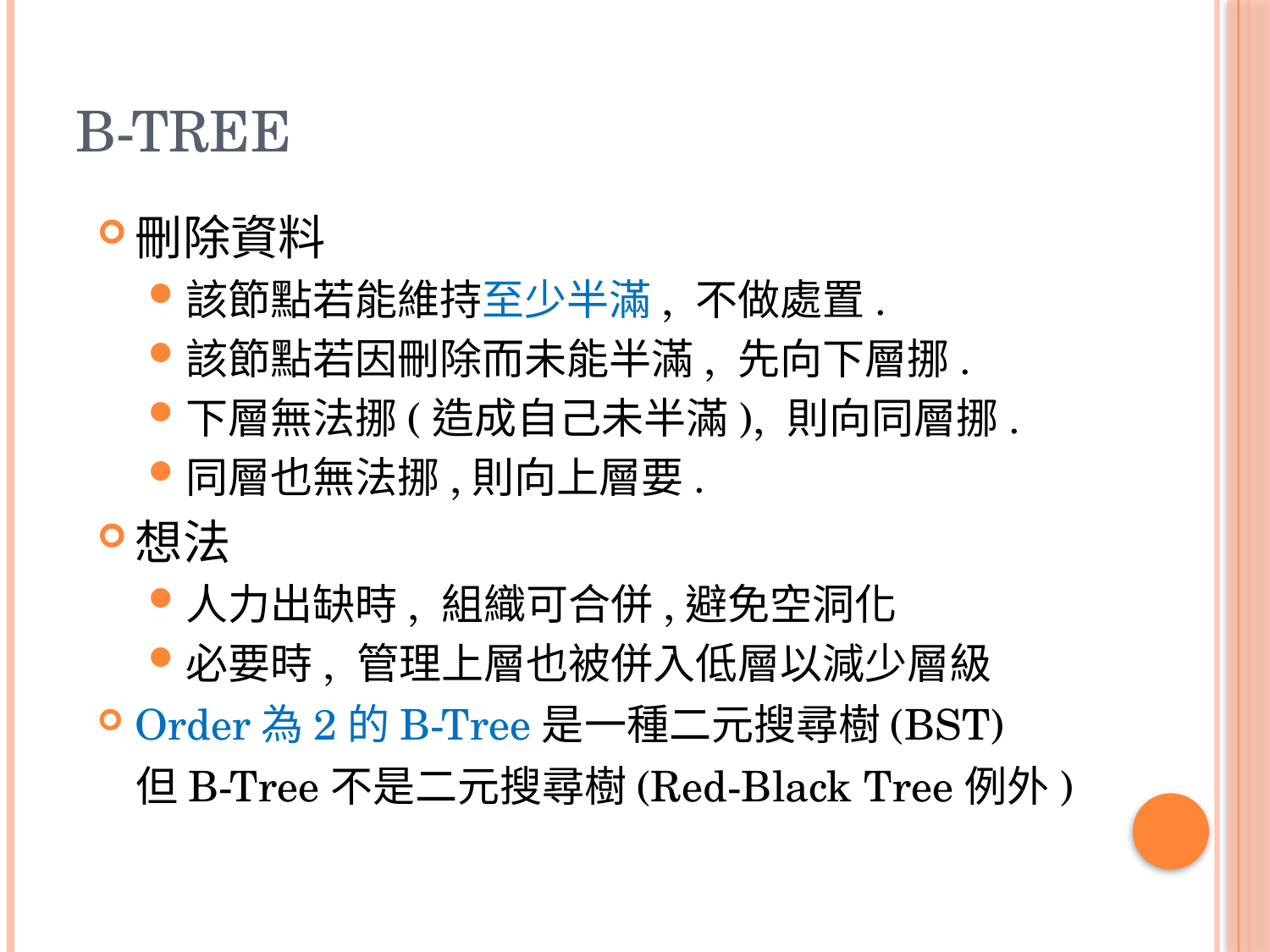

# B-Tree
刪除資料
該節點若能維持至少半滿, 不做處置.
該節點若因刪除而未能半滿, 先向下層挪.
下層無法挪(造成自己未半滿), 則向同層挪.
同層也無法挪,則向上層要.
想法
人力出缺時, 組織可合併,避免空洞化
必要時, 管理上層也被併入低層以減少層級
Order為2的B-Tree是一種二元搜尋樹(BST)
   但B-Tree不是二元搜尋樹(Red-Black Tree例外)